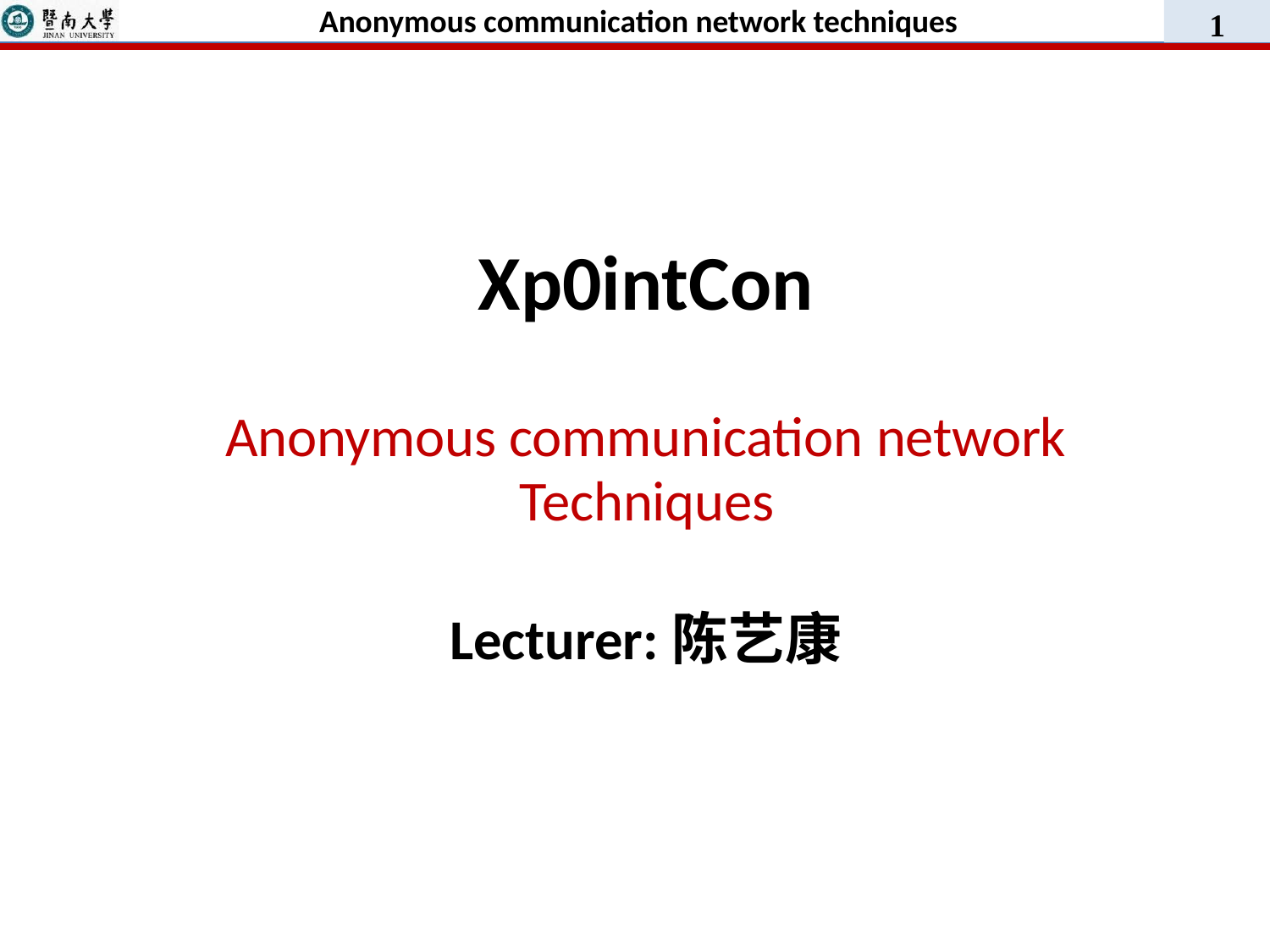

Anonymous communication network techniques
1

Xp0intCon

Anonymous communication network
Techniques

Lecturer:陈艺康